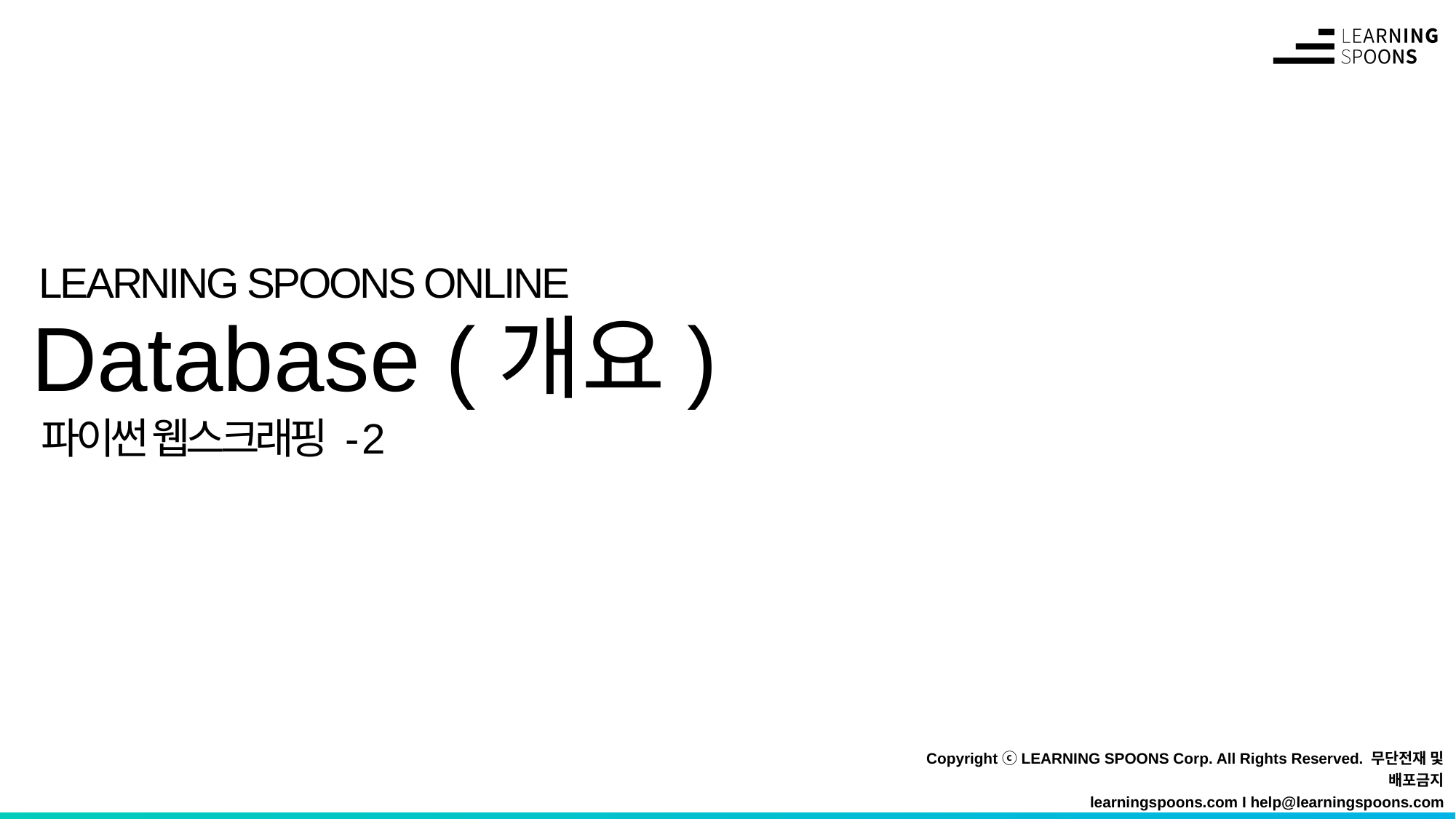

# Database (개요)
파이썬 웹스크래핑 - 2